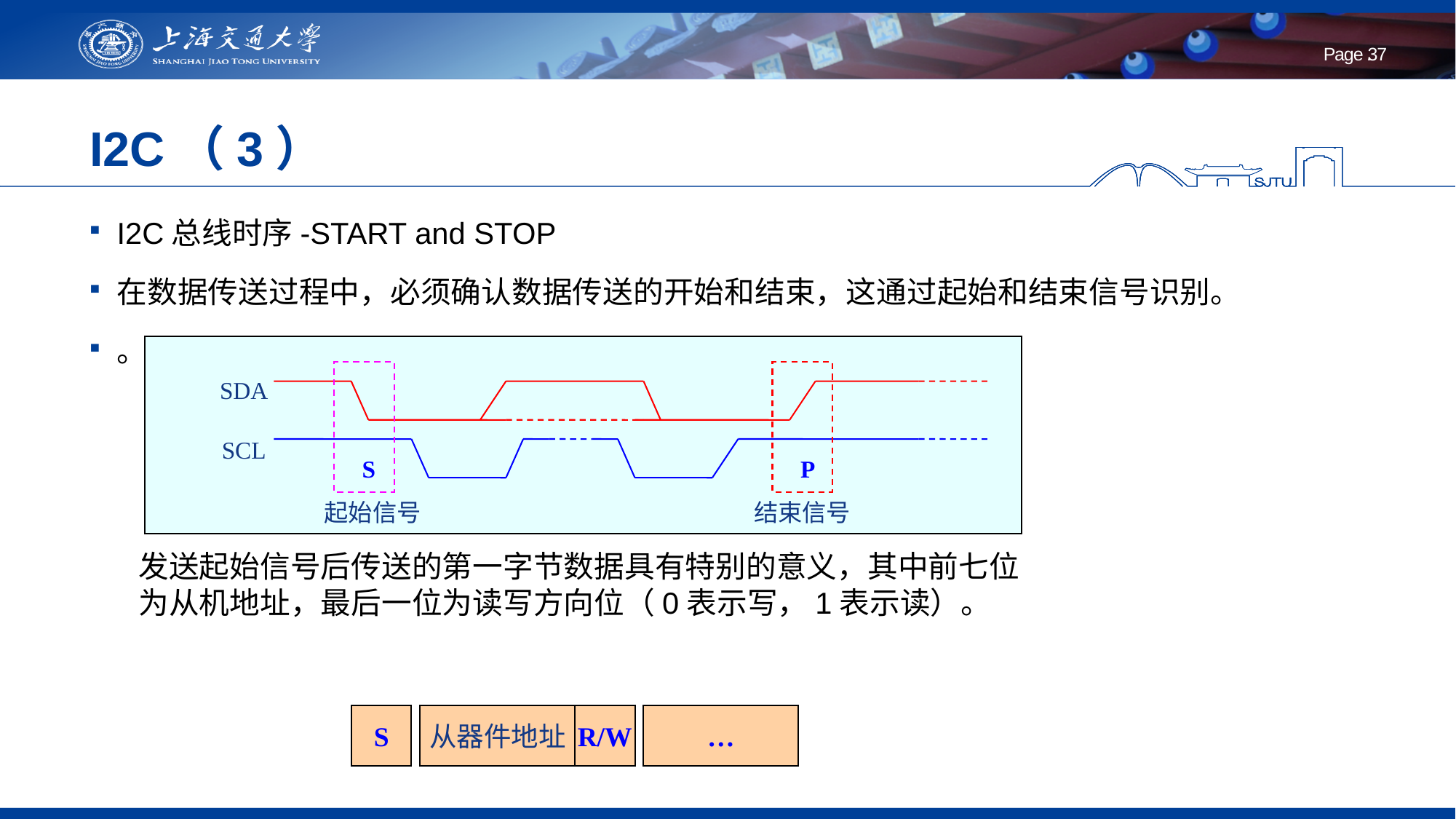

# I2C（3）
I2C总线时序-START and STOP
在数据传送过程中，必须确认数据传送的开始和结束，这通过起始和结束信号识别。
。

SDA

SCL

S
P

起始信号
结束信号
发送起始信号后传送的第一字节数据具有特别的意义，其中前七位为从机地址，最后一位为读写方向位（0表示写，1表示读）。
S
从器件地址
R/W
…